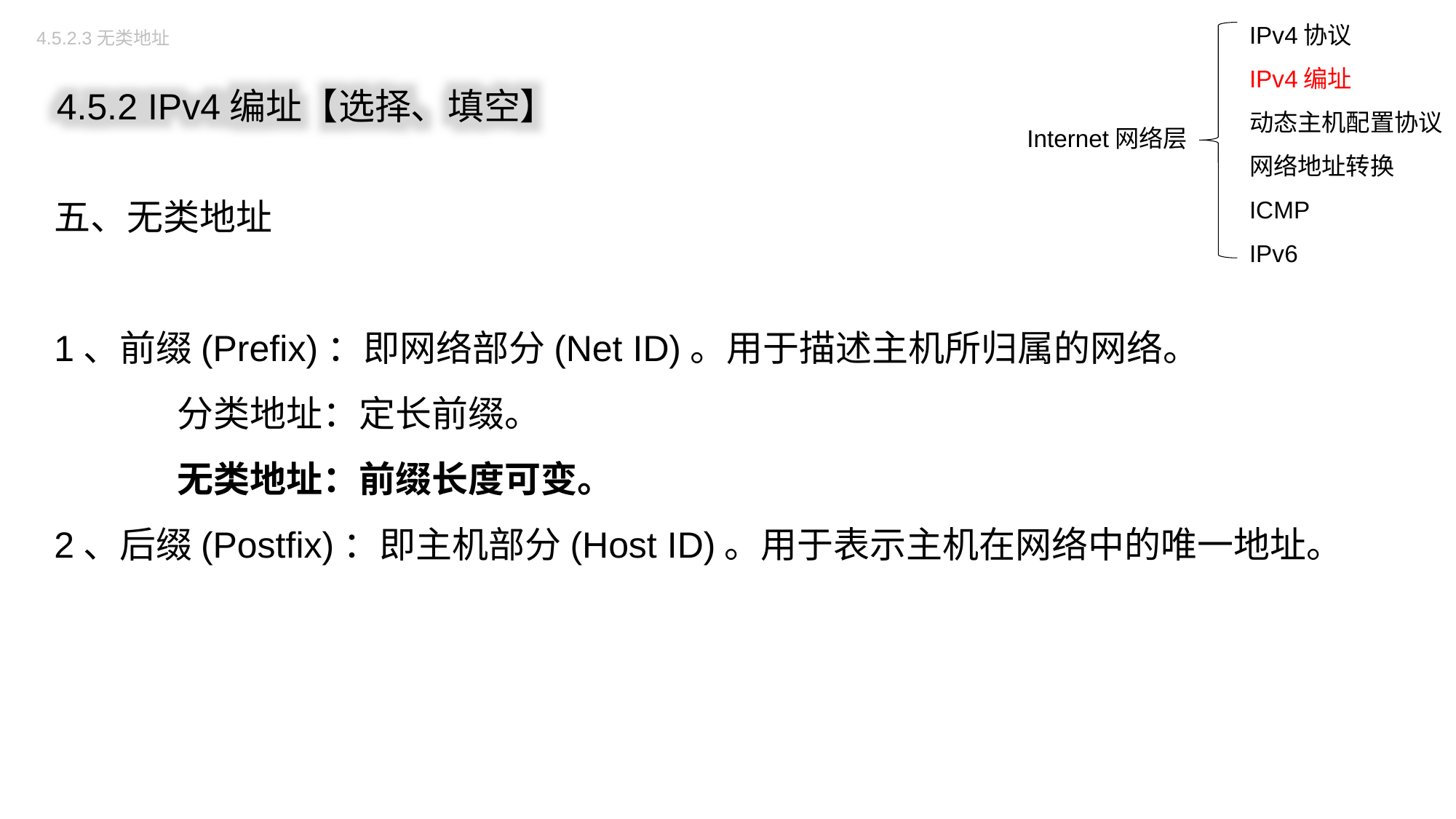

IPv4协议
IPv4编址
动态主机配置协议
网络地址转换
ICMP
IPv6
4.5.2.3无类地址

4.5.2 IPv4编址【选择、填空】
Internet网络层
五、无类地址
1、前缀(Prefix)：即网络部分(Net ID)。用于描述主机所归属的网络。
              分类地址：定长前缀。
              无类地址：前缀长度可变。
2、后缀(Postfix)：即主机部分(Host ID)。用于表示主机在网络中的唯一地址。